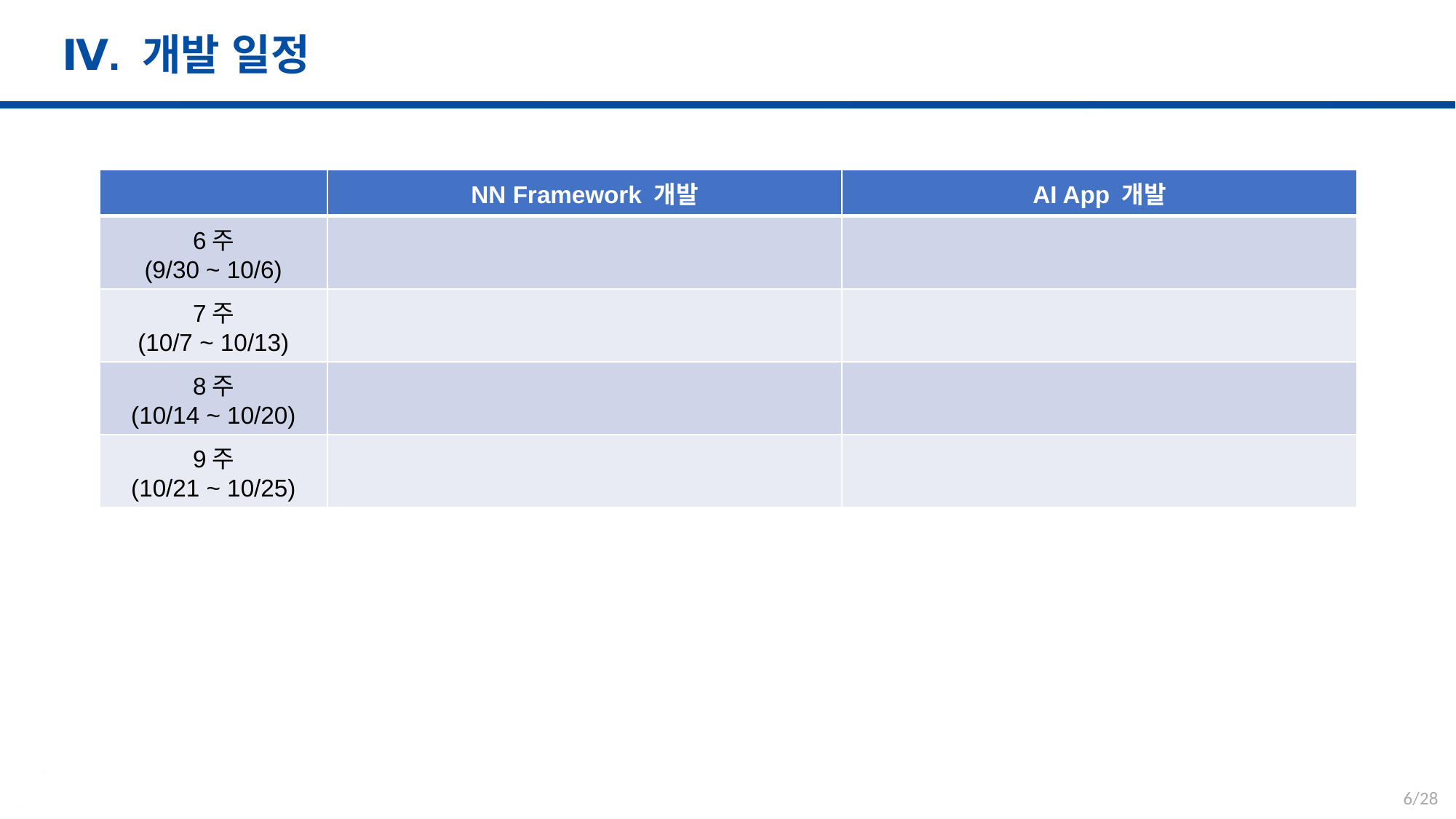

Ⅳ. 개발 일정
|  | NN Framework 개발 | AI App 개발 |
| --- | --- | --- |
| 6주 (9/30 ~ 10/6) |  |  |
| 7주 (10/7 ~ 10/13) |  |  |
| 8주 (10/14 ~ 10/20) |  |  |
| 9주 (10/21 ~ 10/25) |  |  |
6/28